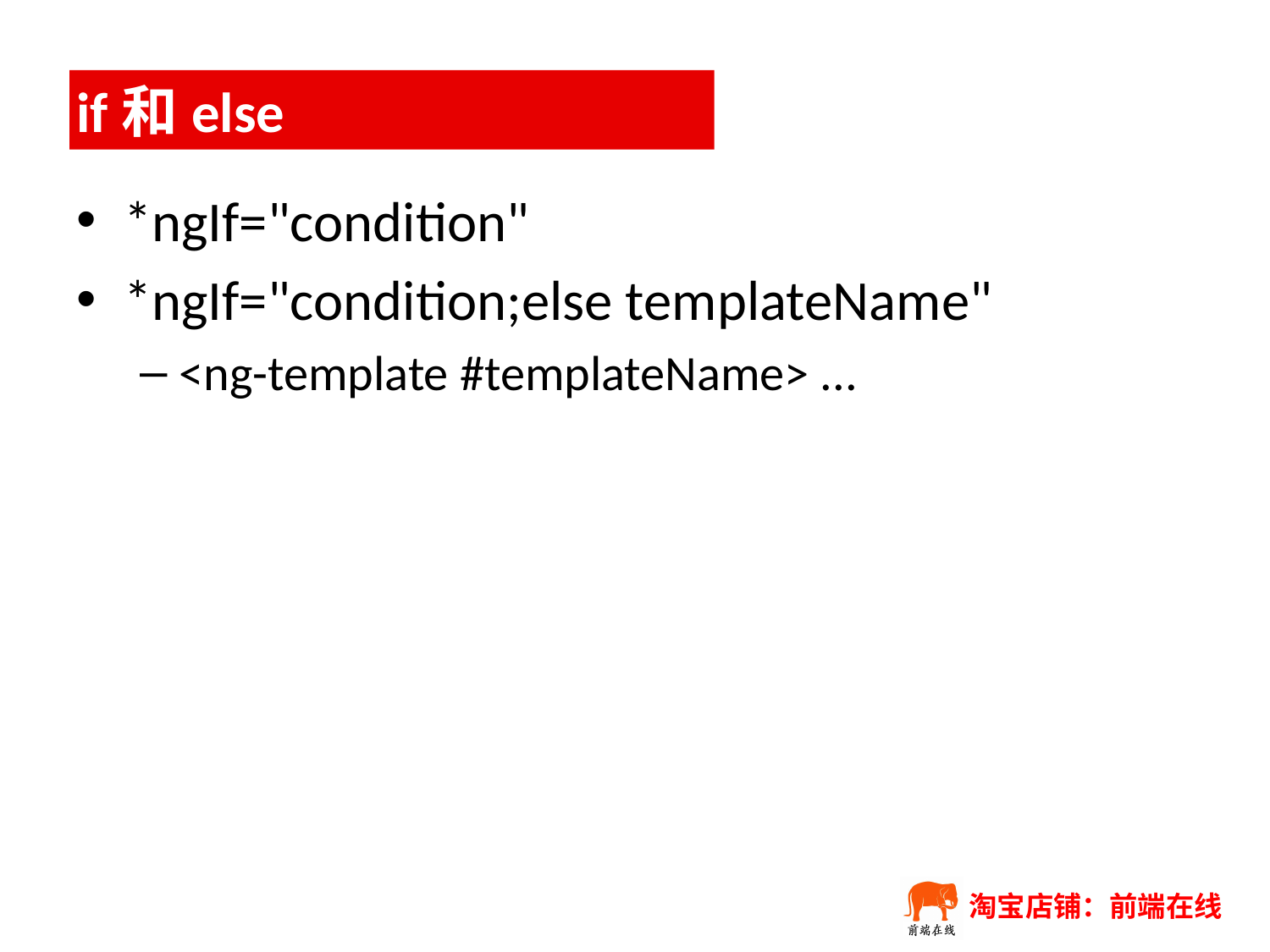

# if和else
*ngIf="condition"
*ngIf="condition;else templateName"
<ng-template #templateName> ...